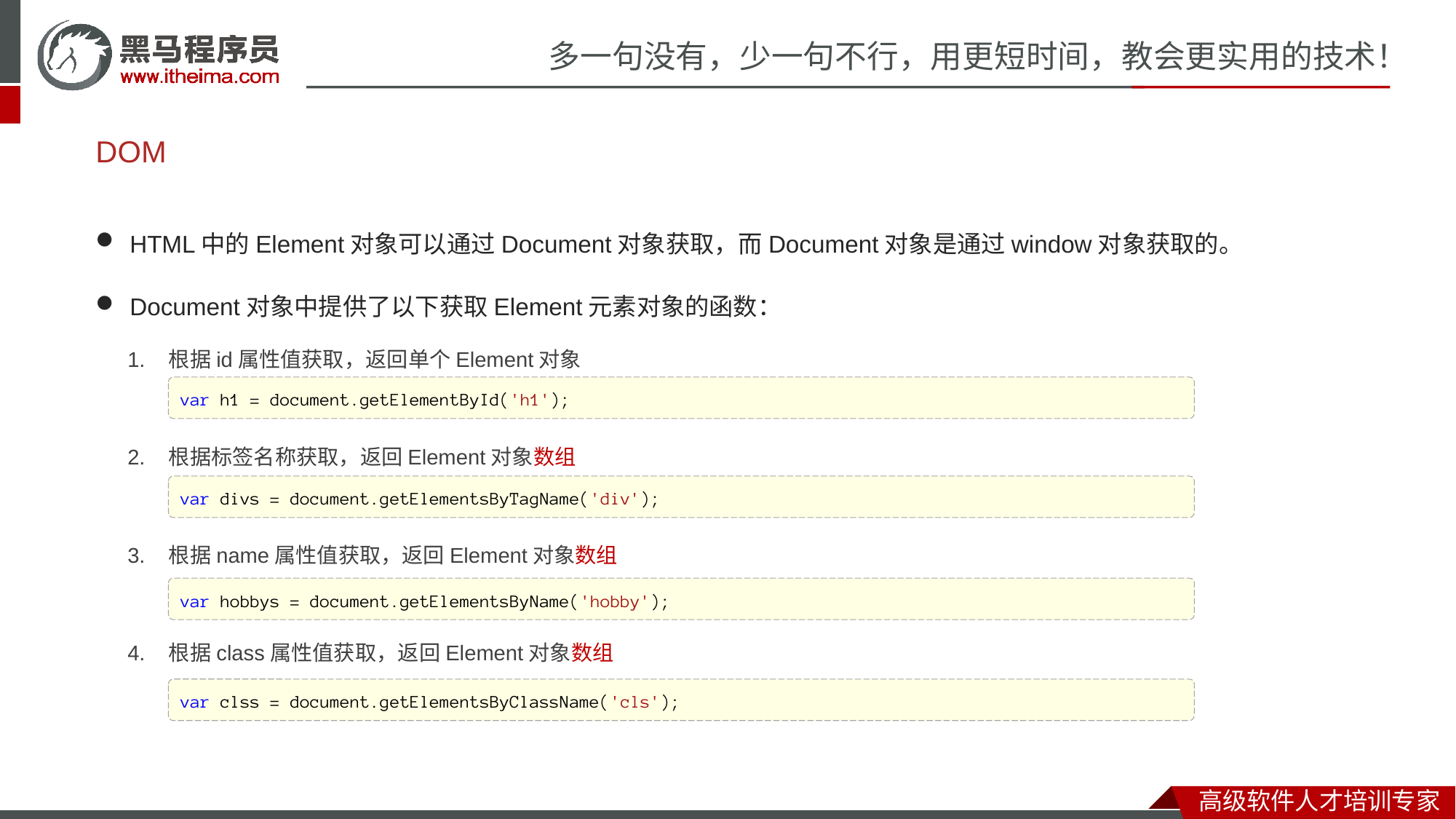

# DOM
HTML中的Element对象可以通过Document对象获取，而Document对象是通过window对象获取的。
Document对象中提供了以下获取Element元素对象的函数：
根据id属性值获取，返回单个Element对象

根据标签名称获取，返回Element对象数组

根据name属性值获取，返回Element对象数组

根据class属性值获取，返回Element对象数组

var h1 = document.getElementById('h1');
var divs = document.getElementsByTagName('div');
var hobbys = document.getElementsByName('hobby');
var clss = document.getElementsByClassName('cls');